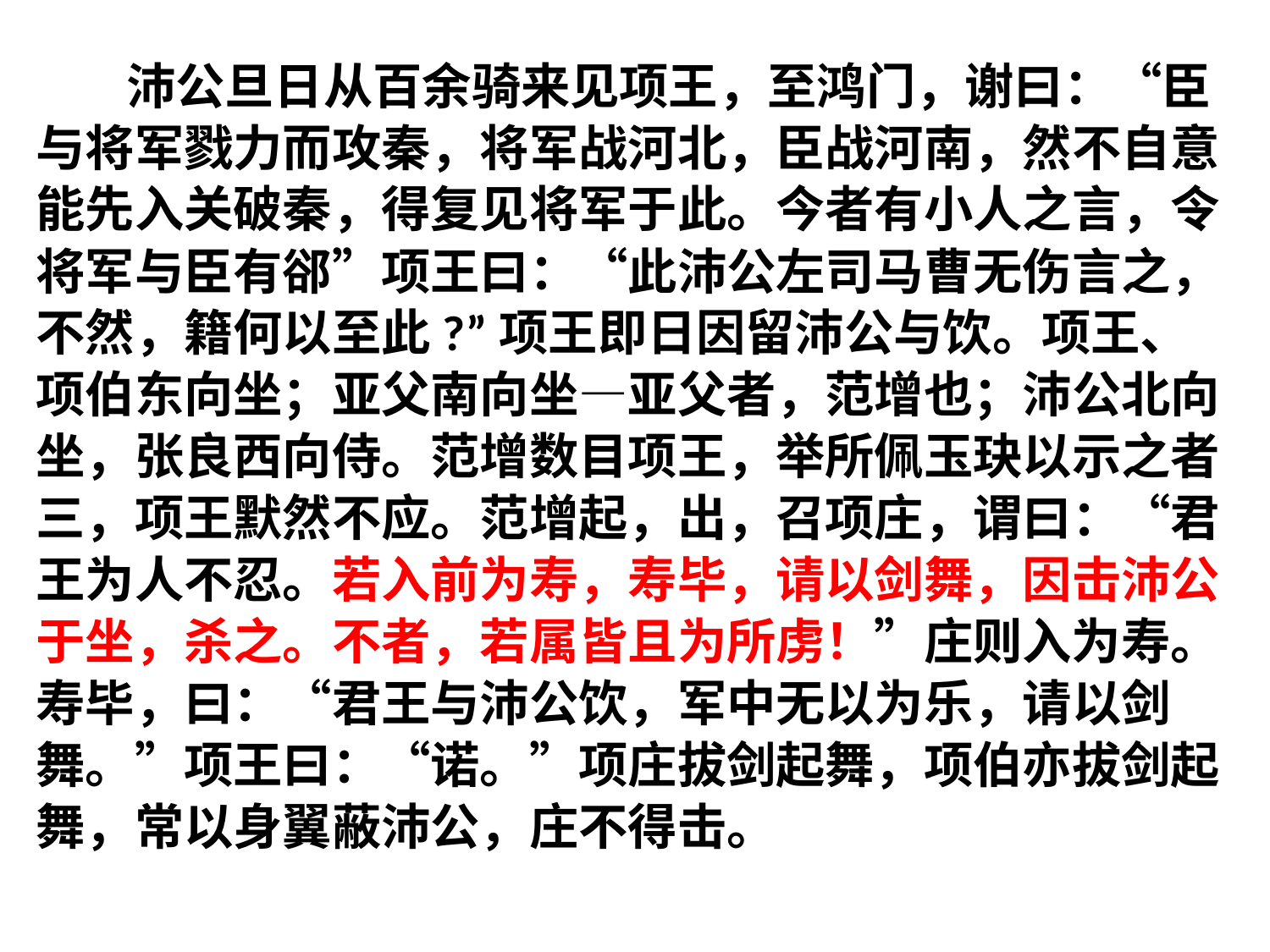

沛公旦日从百余骑来见项王，至鸿门，谢曰：“臣与将军戮力而攻秦，将军战河北，臣战河南，然不自意能先入关破秦，得复见将军于此。今者有小人之言，令将军与臣有郤”项王曰：“此沛公左司马曹无伤言之，不然，籍何以至此?”项王即日因留沛公与饮。项王、项伯东向坐；亚父南向坐—亚父者，范增也；沛公北向坐，张良西向侍。范增数目项王，举所佩玉玦以示之者三，项王默然不应。范增起，出，召项庄，谓曰：“君王为人不忍。若入前为寿，寿毕，请以剑舞，因击沛公于坐，杀之。不者，若属皆且为所虏！”庄则入为寿。寿毕，曰：“君王与沛公饮，军中无以为乐，请以剑舞。”项王曰：“诺。”项庄拔剑起舞，项伯亦拔剑起舞，常以身翼蔽沛公，庄不得击。